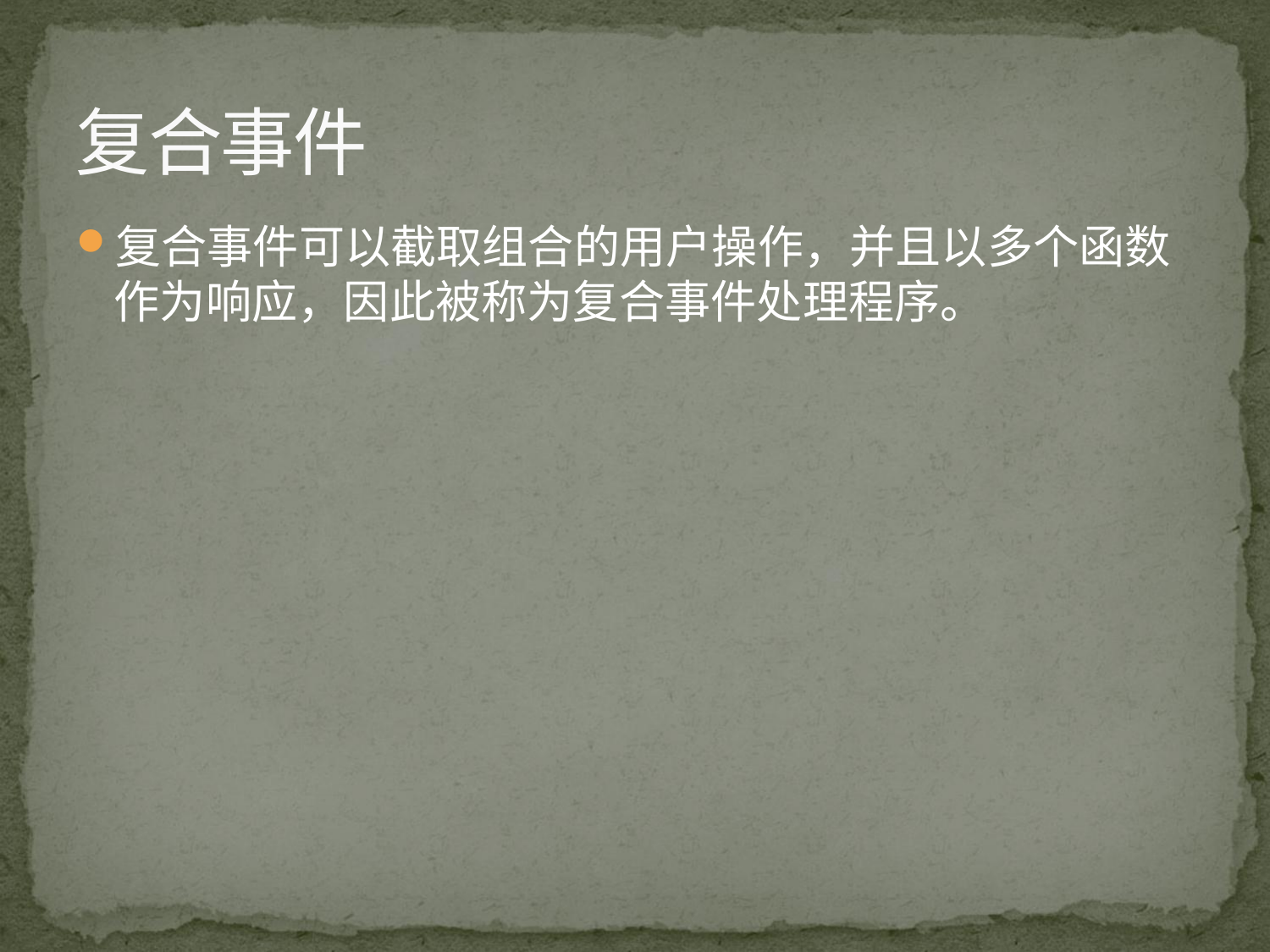

# 复合事件
复合事件可以截取组合的用户操作，并且以多个函数作为响应，因此被称为复合事件处理程序。